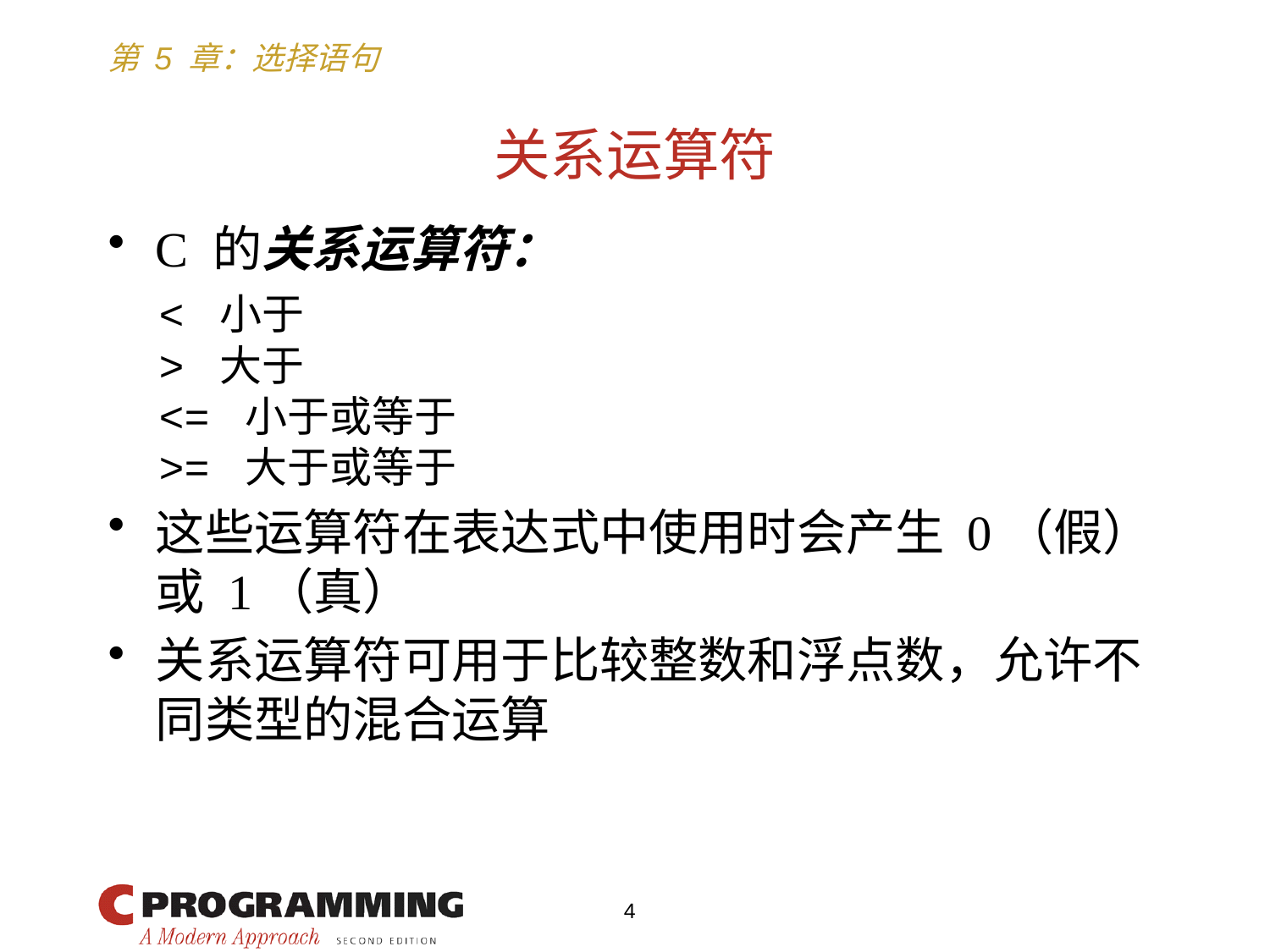

# 关系运算符
C 的关系运算符：
  < 小于
  > 大于
  <= 小于或等于
  >= 大于或等于
这些运算符在表达式中使用时会产生 0（假）或 1（真）
关系运算符可用于比较整数和浮点数，允许不同类型的混合运算

4